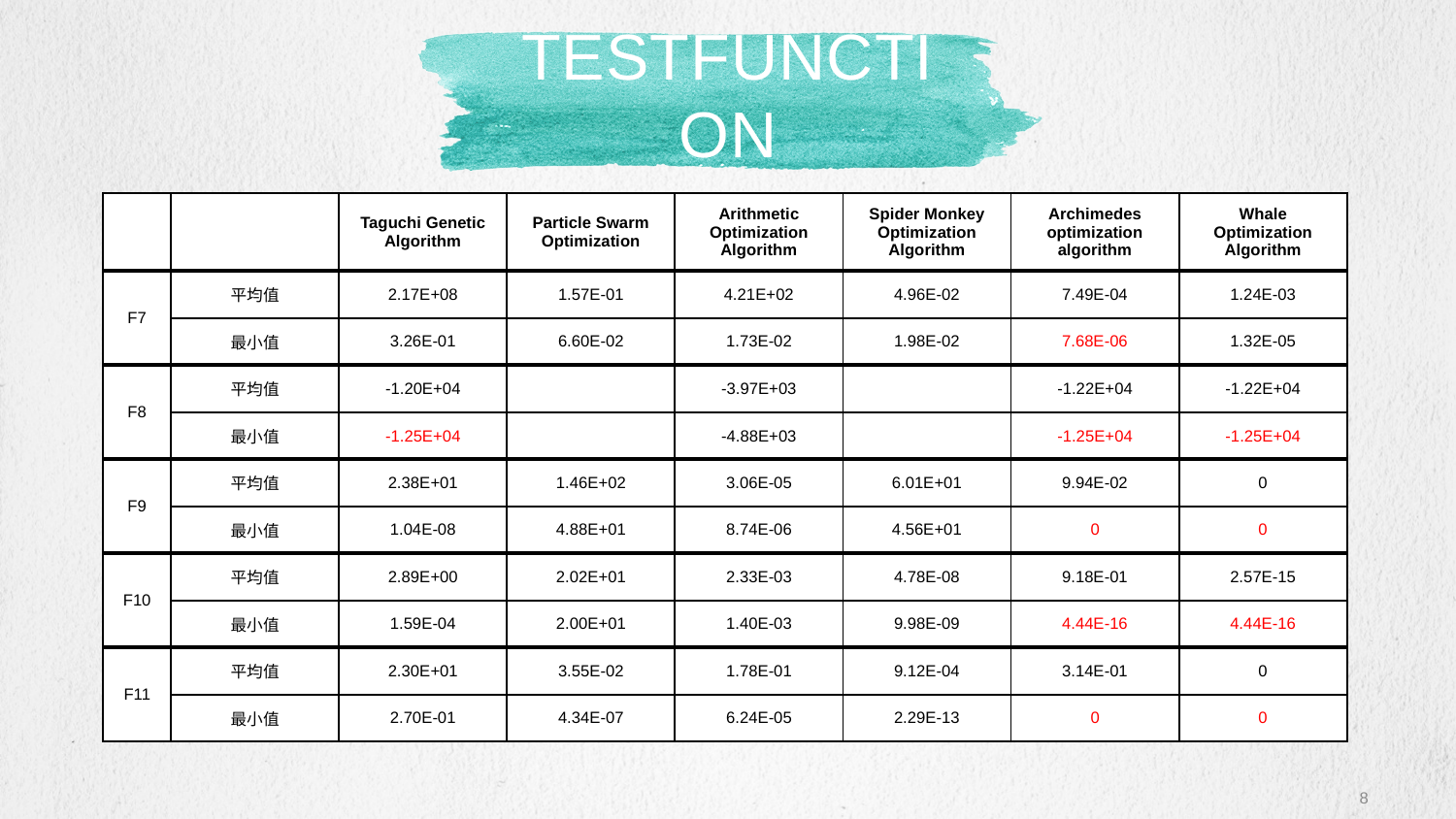

# testfunction
|  |  | Taguchi Genetic Algorithm | Particle Swarm Optimization | Arithmetic Optimization Algorithm | Spider Monkey Optimization Algorithm | Archimedes optimization algorithm | Whale Optimization Algorithm |
| --- | --- | --- | --- | --- | --- | --- | --- |
| F7 | 平均值 | 2.17E+08 | 1.57E-01 | 4.21E+02 | 4.96E-02 | 7.49E-04 | 1.24E-03 |
|  | 最小值 | 3.26E-01 | 6.60E-02 | 1.73E-02 | 1.98E-02 | 7.68E-06 | 1.32E-05 |
| F8 | 平均值 | -1.20E+04 |  | -3.97E+03 |  | -1.22E+04 | -1.22E+04 |
|  | 最小值 | -1.25E+04 |  | -4.88E+03 |  | -1.25E+04 | -1.25E+04 |
| F9 | 平均值 | 2.38E+01 | 1.46E+02 | 3.06E-05 | 6.01E+01 | 9.94E-02 | 0 |
|  | 最小值 | 1.04E-08 | 4.88E+01 | 8.74E-06 | 4.56E+01 | 0 | 0 |
| F10 | 平均值 | 2.89E+00 | 2.02E+01 | 2.33E-03 | 4.78E-08 | 9.18E-01 | 2.57E-15 |
|  | 最小值 | 1.59E-04 | 2.00E+01 | 1.40E-03 | 9.98E-09 | 4.44E-16 | 4.44E-16 |
| F11 | 平均值 | 2.30E+01 | 3.55E-02 | 1.78E-01 | 9.12E-04 | 3.14E-01 | 0 |
|  | 最小值 | 2.70E-01 | 4.34E-07 | 6.24E-05 | 2.29E-13 | 0 | 0 |
8